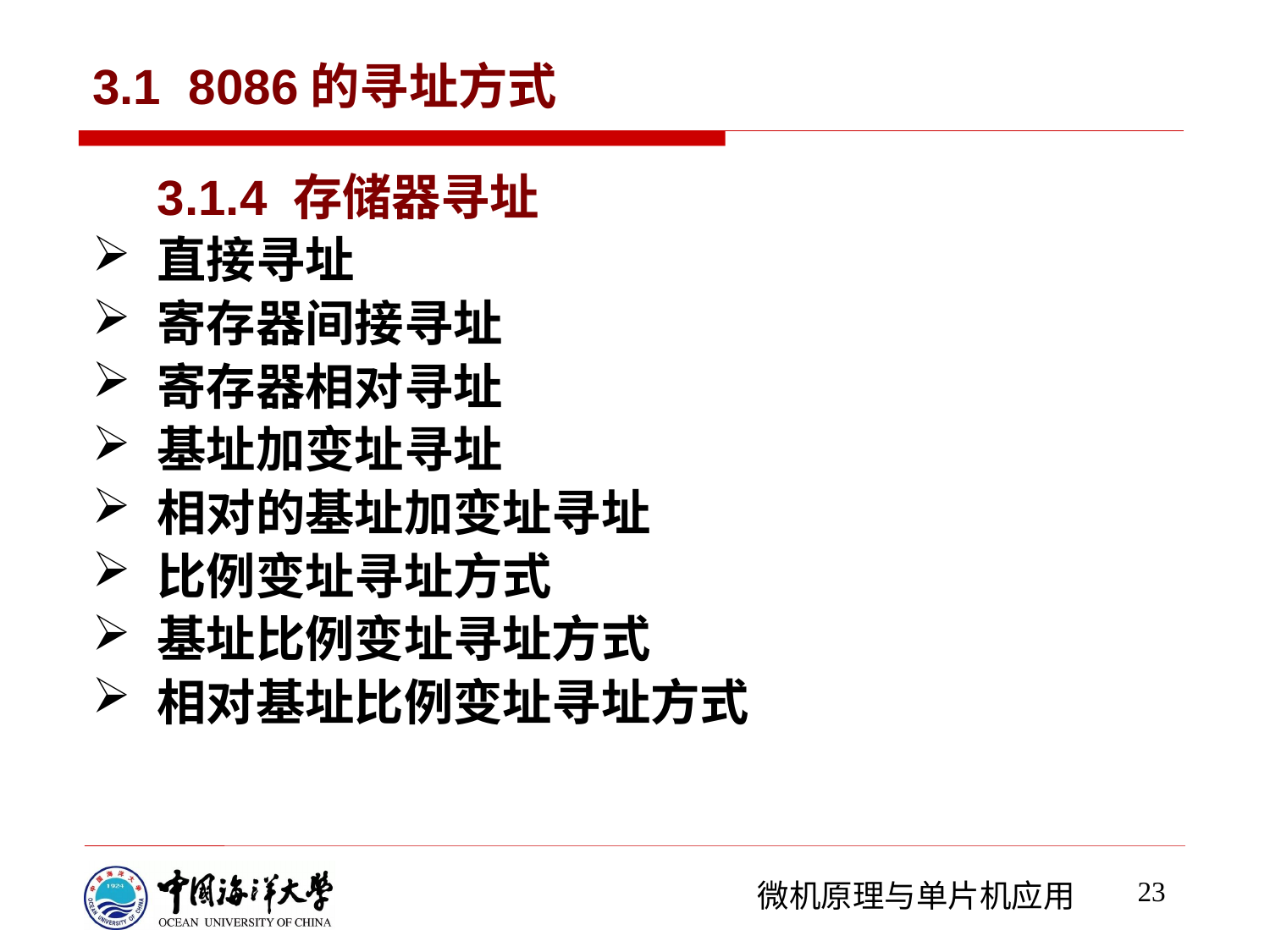

# 3.1  8086的寻址方式
3.1.4 存储器寻址
直接寻址
寄存器间接寻址
寄存器相对寻址
基址加变址寻址
相对的基址加变址寻址
比例变址寻址方式
基址比例变址寻址方式
相对基址比例变址寻址方式

23